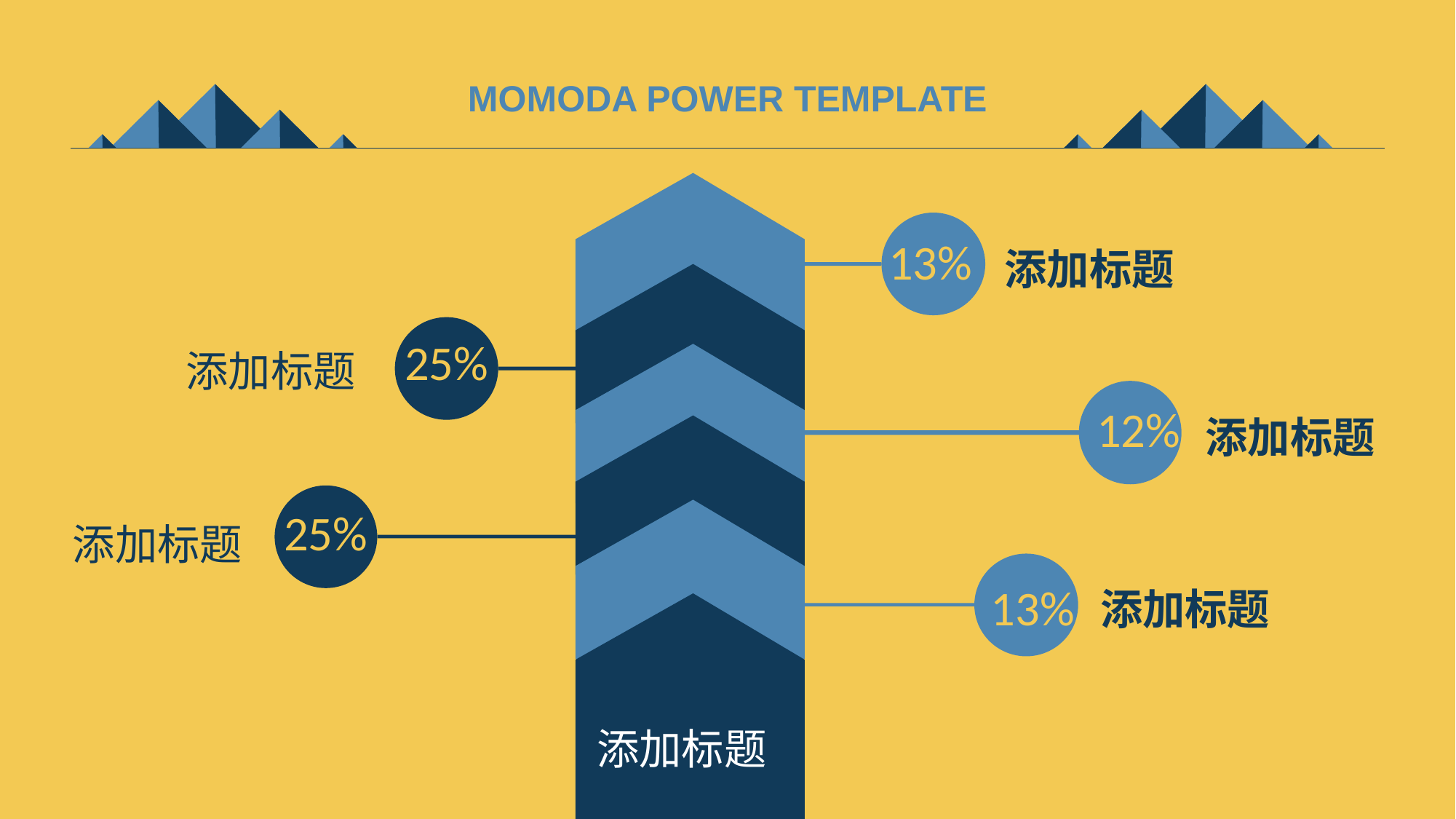

MOMODA POWER TEMPLATE

13%
添加标题

25%
添加标题

12%
添加标题

25%

添加标题

13%
添加标题

添加标题